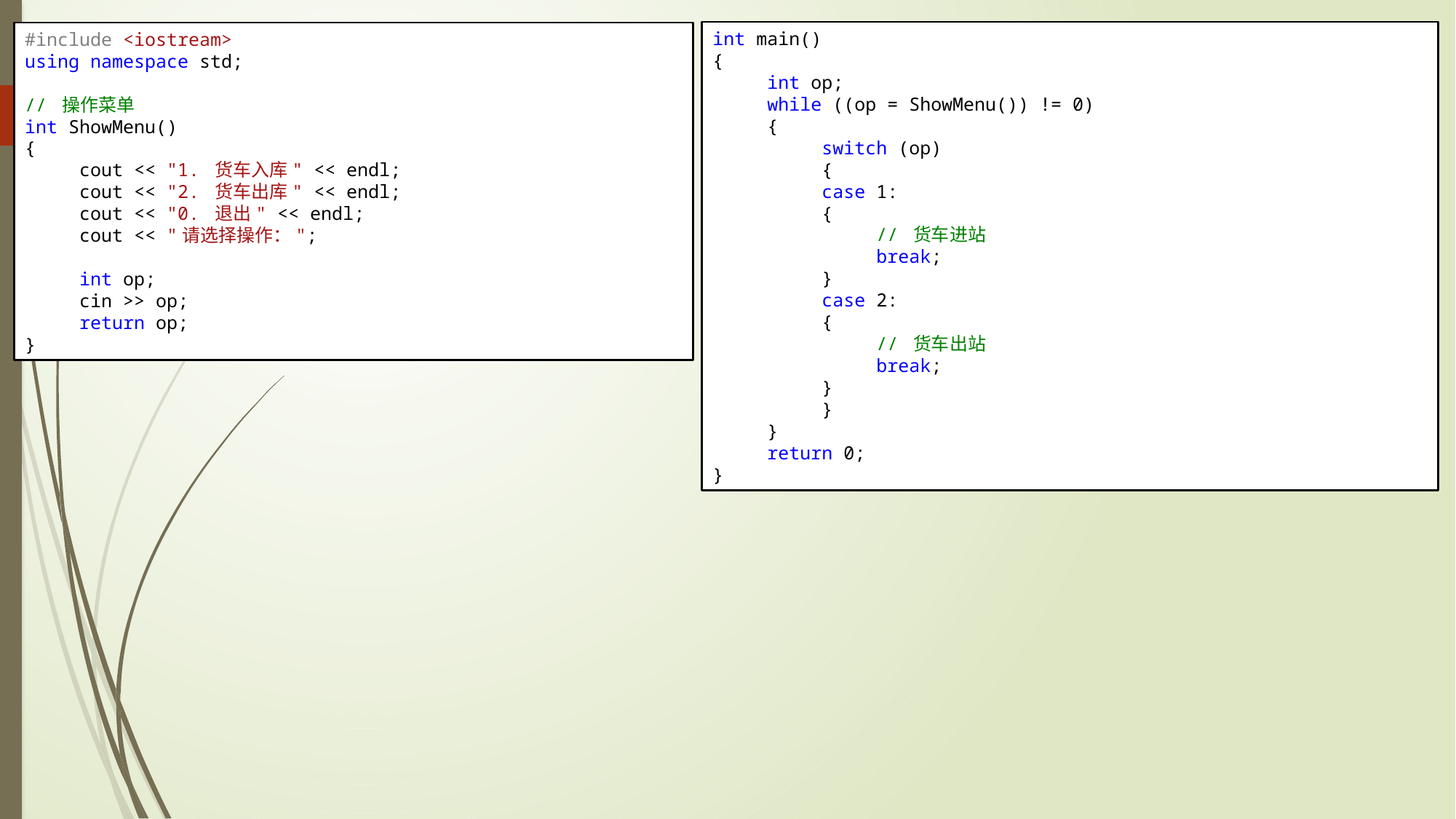

int main()
{
int op;
while ((op = ShowMenu()) != 0)
{
switch (op)
{
case 1:
{
// 货车进站
break;
}
case 2:
{
// 货车出站
break;
}
}
}
return 0;
}
#include <iostream>
using namespace std;

// 操作菜单
int ShowMenu()
{
cout << "1. 货车入库" << endl;
cout << "2. 货车出库" << endl;
cout << "0. 退出" << endl;
cout << "请选择操作：";

int op;
cin >> op;
return op;
}